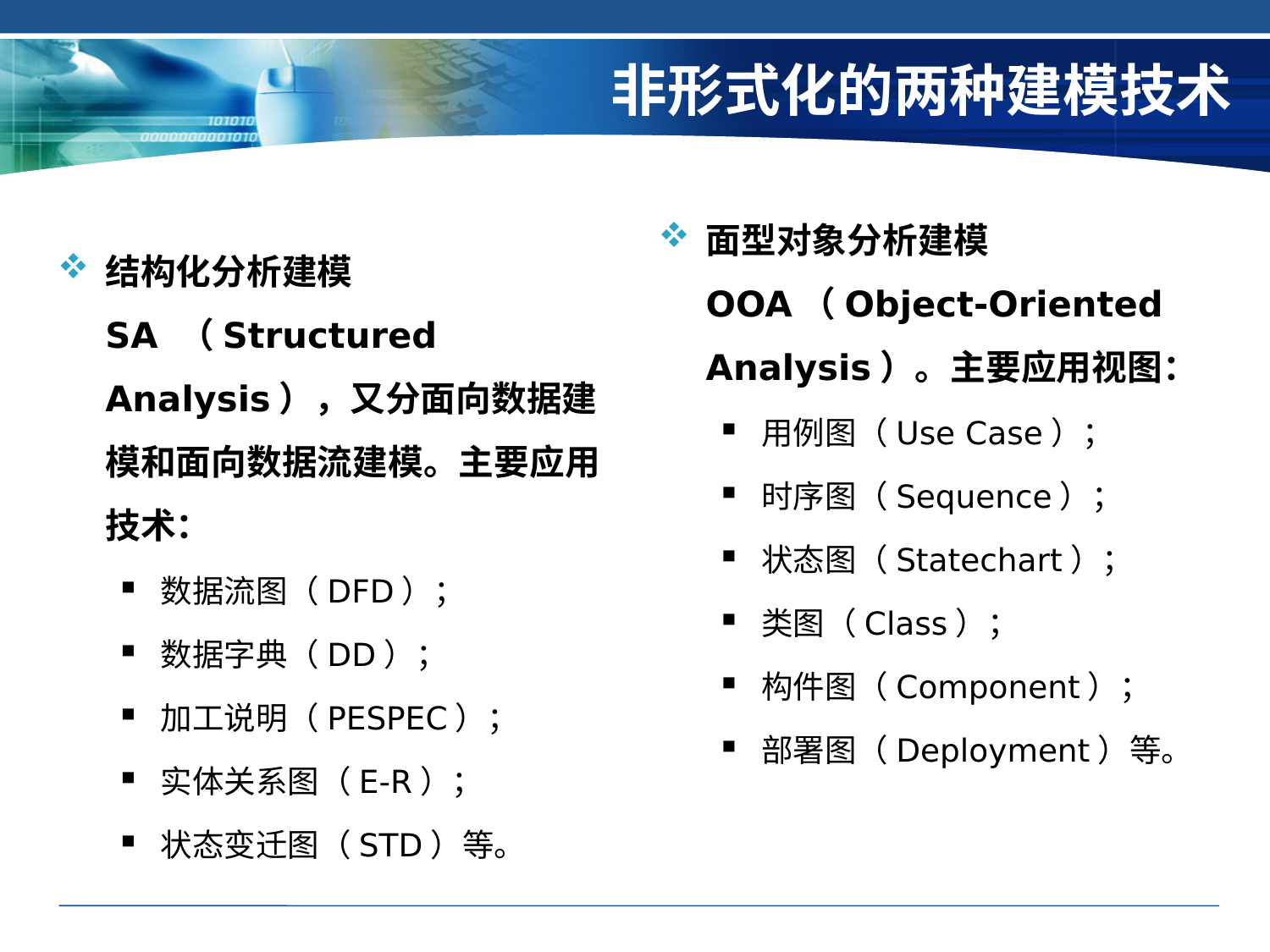

# 非形式化的两种建模技术
面型对象分析建模
OOA（Object-Oriented Analysis）。主要应用视图：
用例图（Use Case）；
时序图（Sequence）；
状态图（Statechart）；
类图（Class）；
构件图（Component）；
部署图（Deployment）等。

结构化分析建模
SA （Structured  Analysis），又分面向数据建模和面向数据流建模。主要应用技术：
数据流图（DFD）；
数据字典（DD）；
加工说明（PESPEC）；
实体关系图（E-R）；
状态变迁图（STD）等。